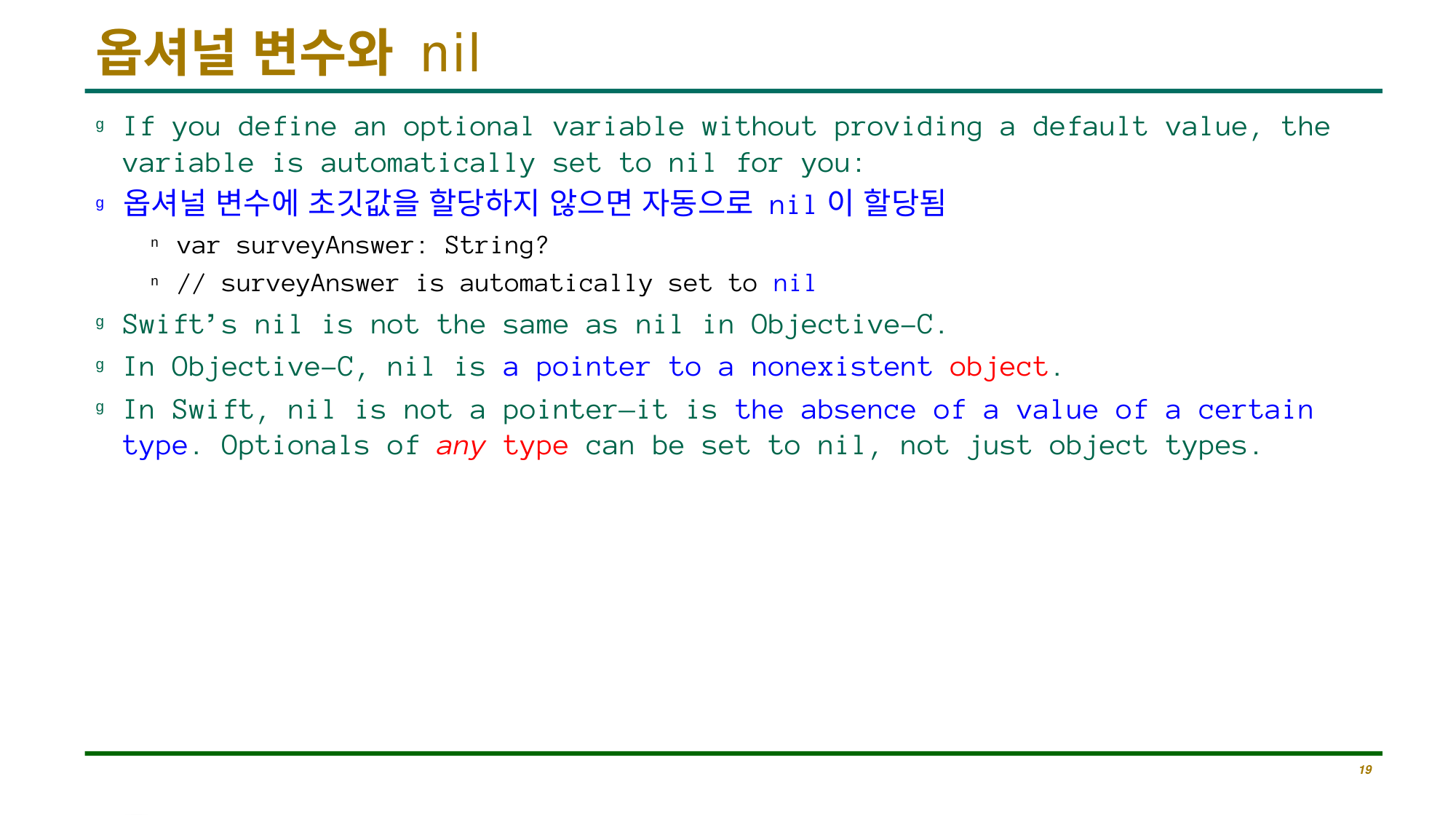

# 옵셔널 변수와 nil
If you define an optional variable without providing a default value, the variable is automatically set to nil for you:
옵셔널 변수에 초깃값을 할당하지 않으면 자동으로 nil이 할당됨
var surveyAnswer: String?
// surveyAnswer is automatically set to nil
Swift’s nil is not the same as nil in Objective-C.
In Objective-C, nil is a pointer to a nonexistent object.
In Swift, nil is not a pointer—it is the absence of a value of a certain type. Optionals of any type can be set to nil, not just object types.